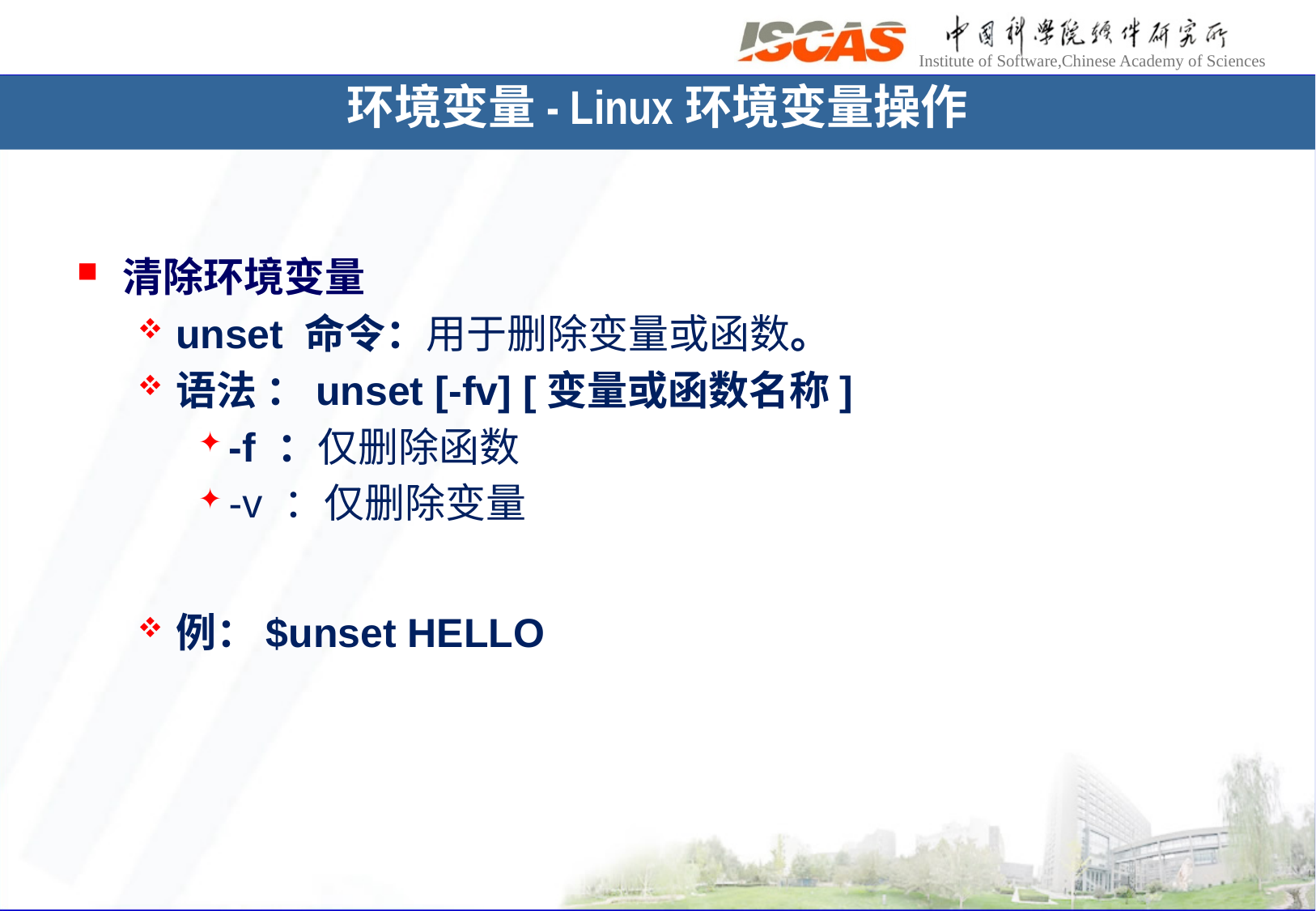

环境变量- Linux环境变量操作
清除环境变量
unset 命令：用于删除变量或函数。
语法 ：unset [-fv] [变量或函数名称]
-f ：仅删除函数
-v ：仅删除变量

例：$unset HELLO